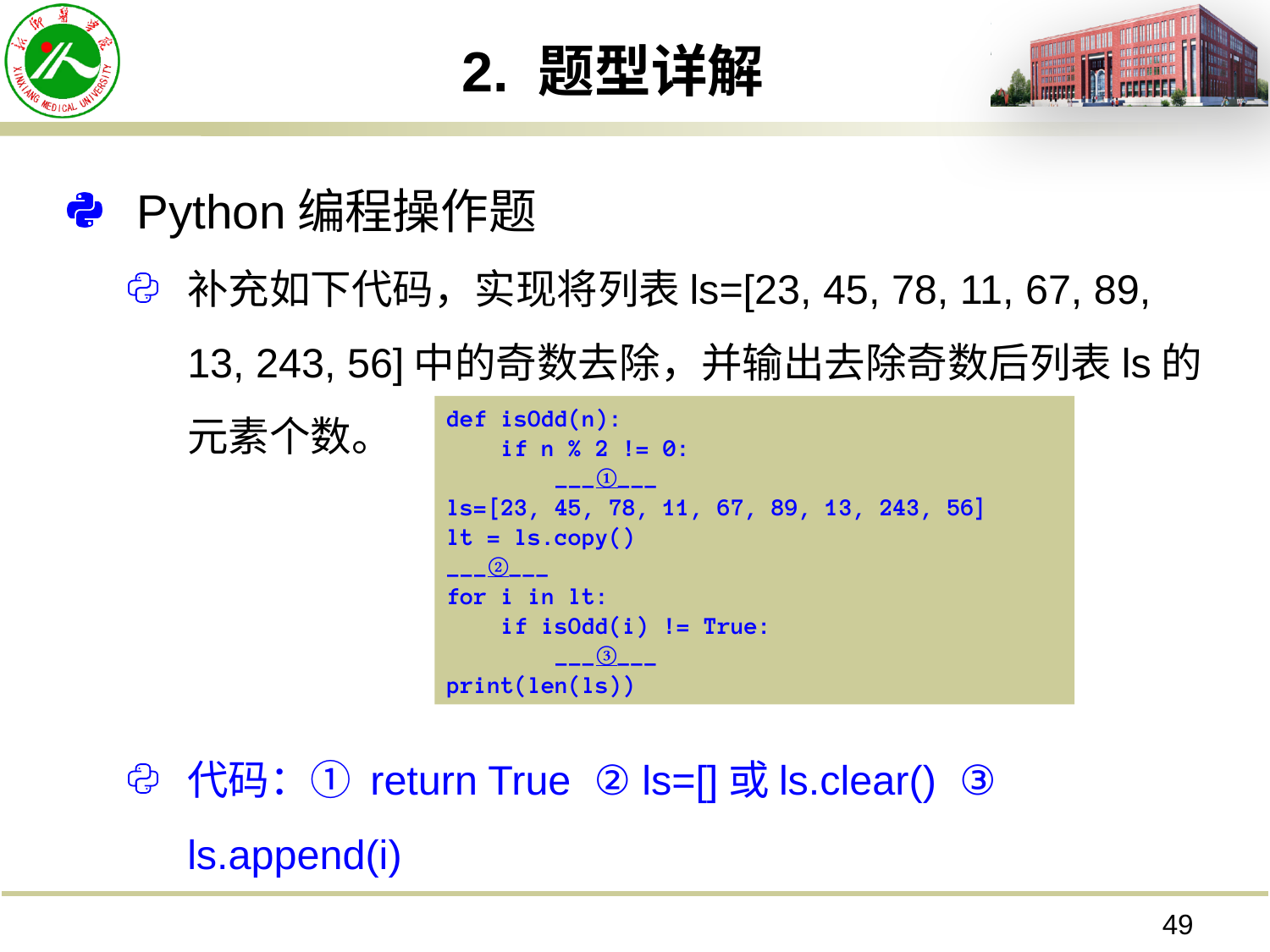

# 2. 题型详解
Python编程操作题
补充如下代码，实现将列表ls=[23, 45, 78, 11, 67, 89, 13, 243, 56]中的奇数去除，并输出去除奇数后列表ls的元素个数。

代码：① return True  ② ls=[]或ls.clear()  ③ ls.append(i)
def isOdd(n):
    if n % 2 != 0:
        ___①___
ls=[23, 45, 78, 11, 67, 89, 13, 243, 56]
lt = ls.copy()
___②___
for i in lt:
    if isOdd(i) != True:
        ___③___
print(len(ls))
49